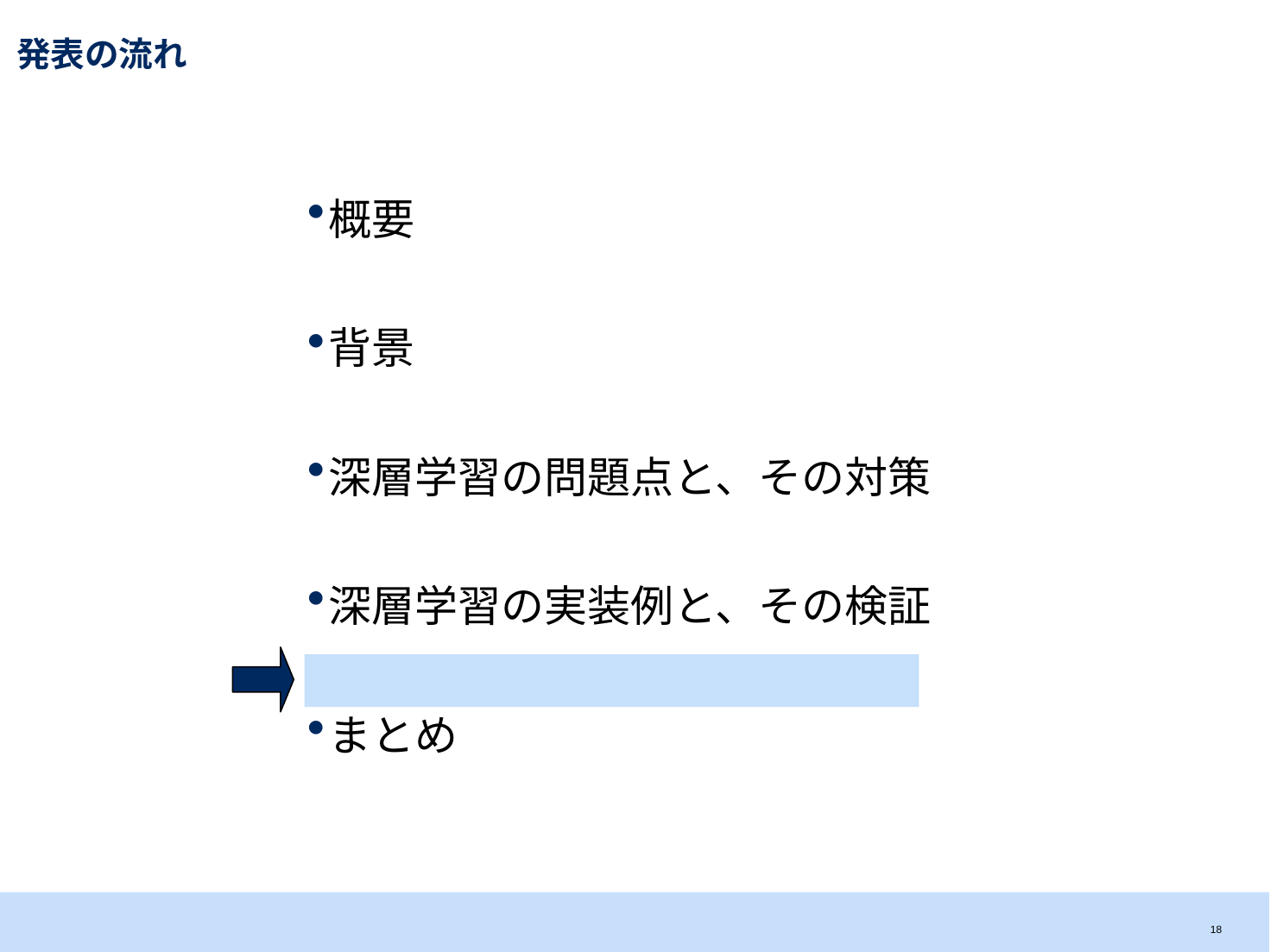

# 発表の流れ
概要

背景

深層学習の問題点と、その対策

深層学習の実装例と、その検証

まとめ

18